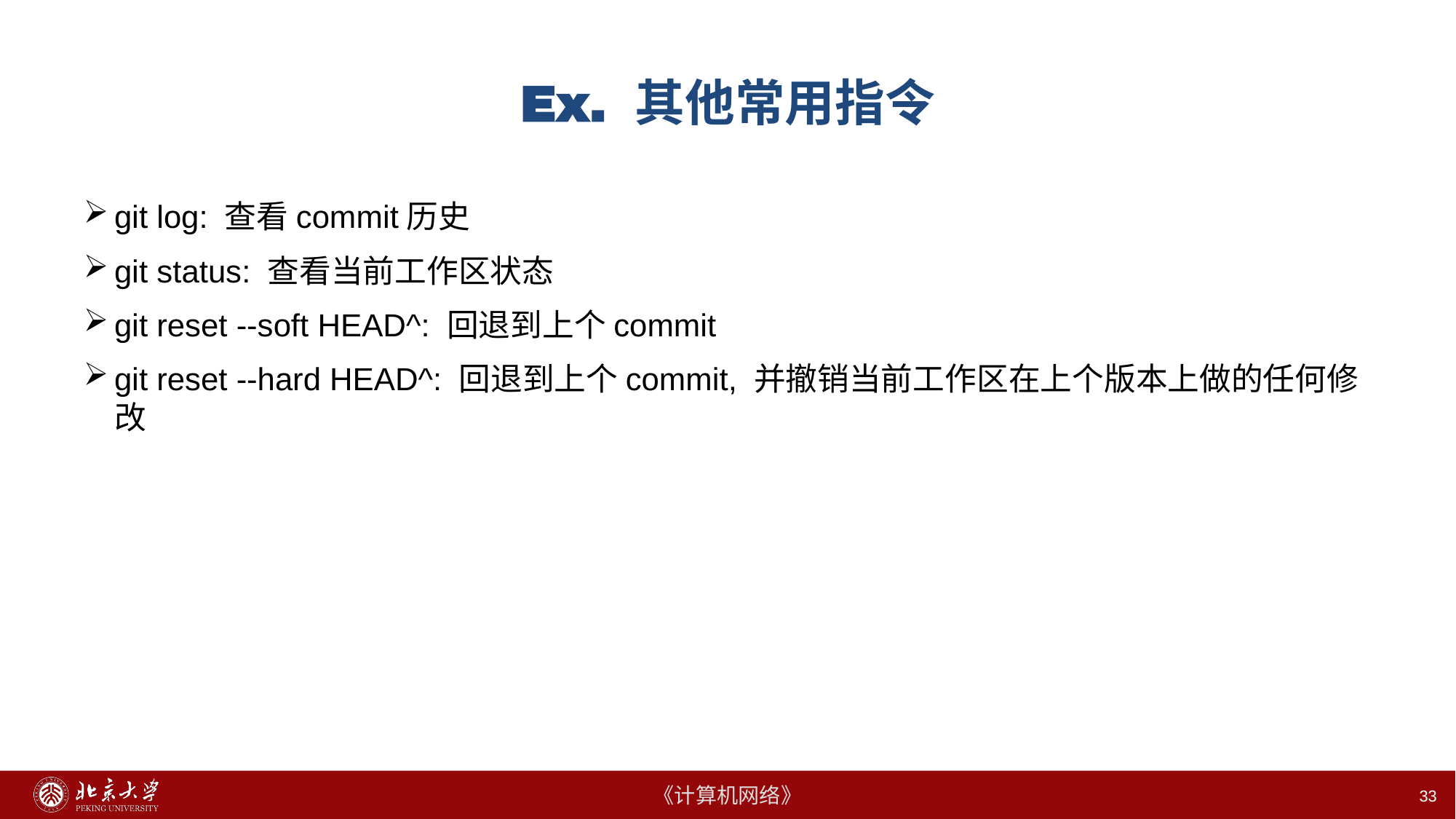

# Ex. 其他常用指令
git log: 查看commit历史
git status: 查看当前工作区状态
git reset --soft HEAD^: 回退到上个commit
git reset --hard HEAD^: 回退到上个commit, 并撤销当前工作区在上个版本上做的任何修改
33